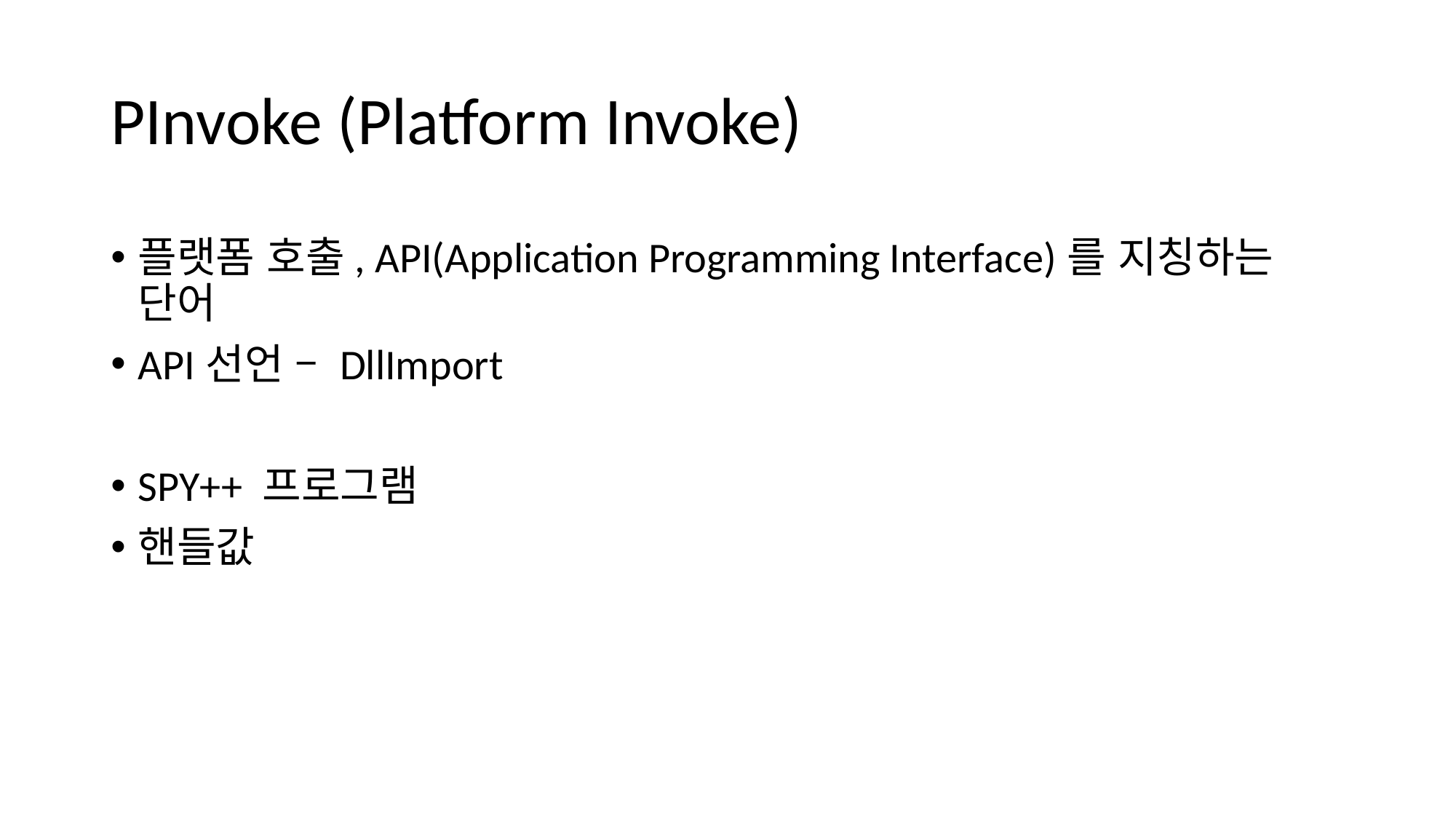

# PInvoke (Platform Invoke)
플랫폼 호출, API(Application Programming Interface)를 지칭하는 단어
API선언 – DllImport

SPY++ 프로그램
핸들값